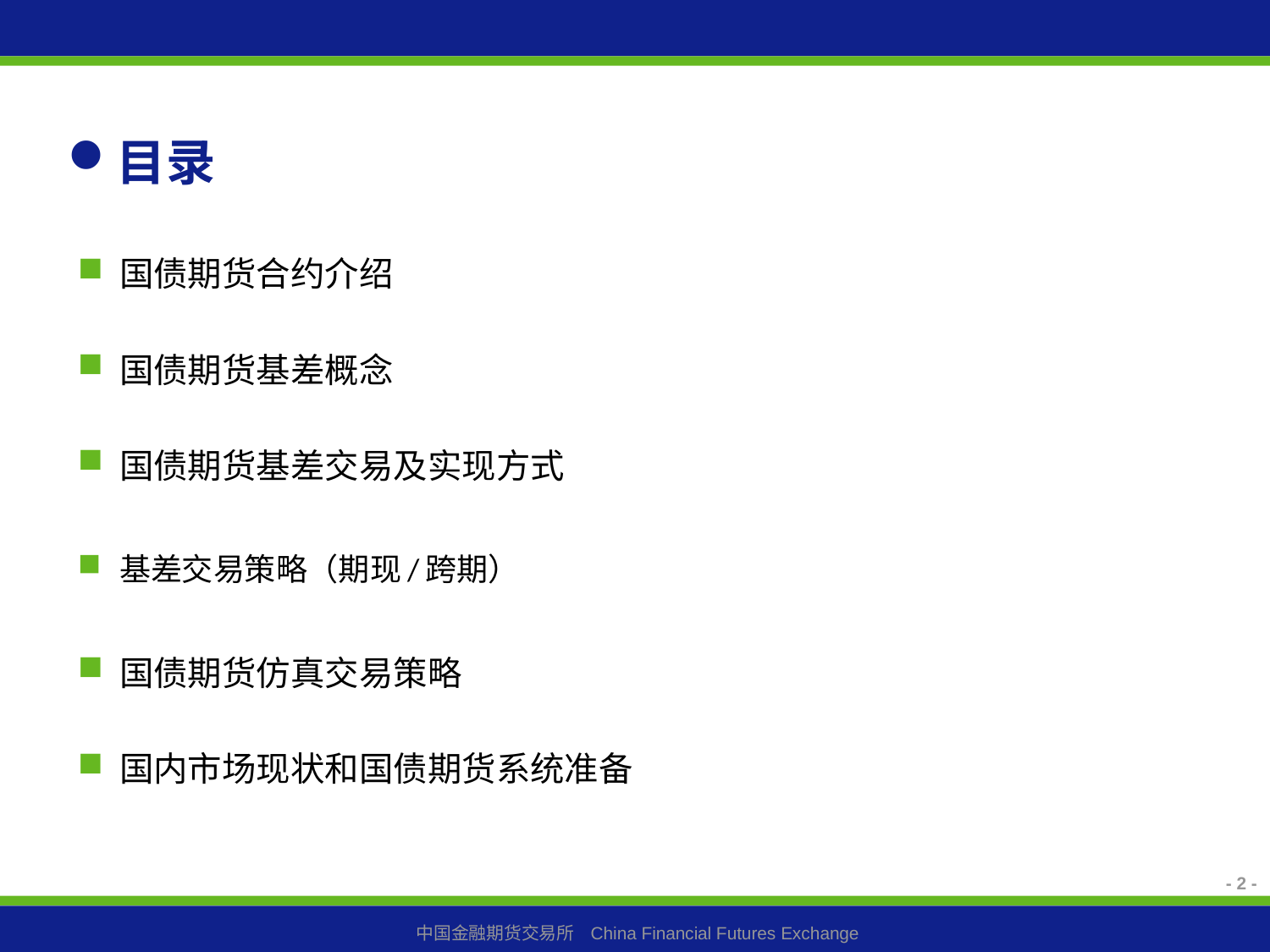

# 目录
国债期货合约介绍

国债期货基差概念

国债期货基差交易及实现方式

基差交易策略（期现/跨期）

国债期货仿真交易策略

国内市场现状和国债期货系统准备
- 2 -